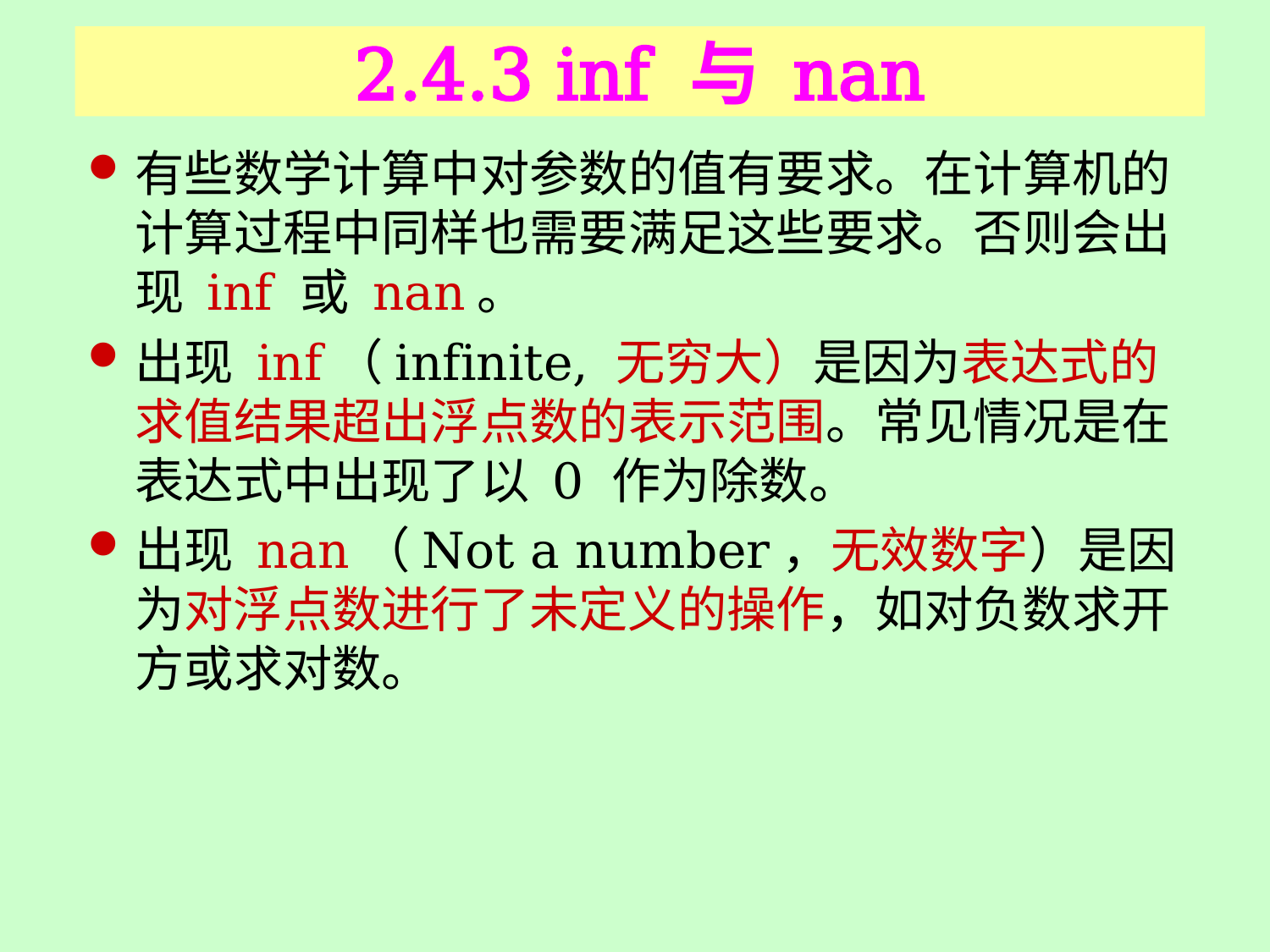

# 2.4.3 inf 与 nan
有些数学计算中对参数的值有要求。在计算机的计算过程中同样也需要满足这些要求。否则会出现 inf 或 nan。
出现 inf（infinite, 无穷大）是因为表达式的求值结果超出浮点数的表示范围。常见情况是在表达式中出现了以 0 作为除数。
出现 nan（Not a number，无效数字）是因为对浮点数进行了未定义的操作，如对负数求开方或求对数。
57